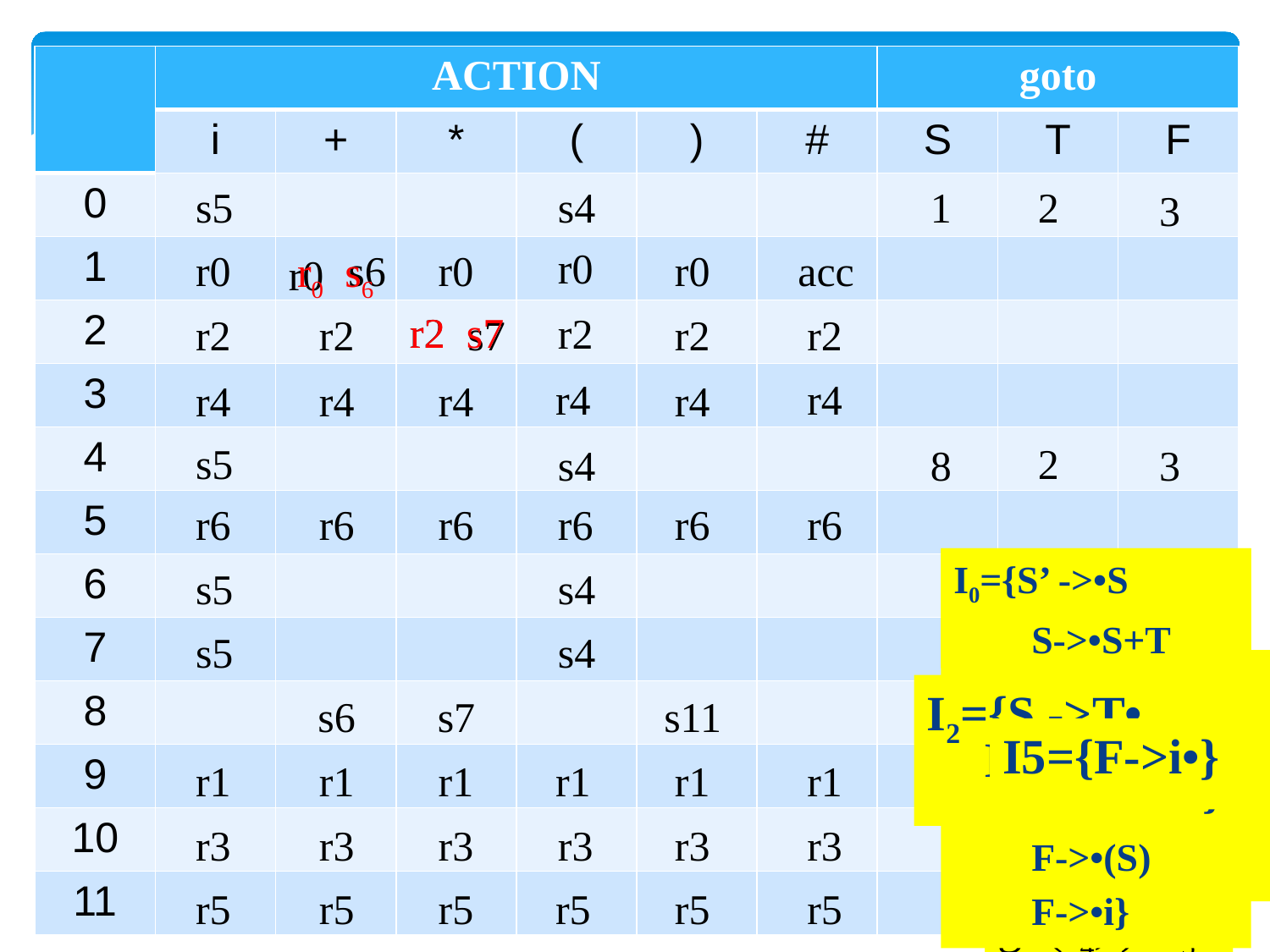

|  | ACTION |  |  |  |  |  | goto |  |  |
| --- | --- | --- | --- | --- | --- | --- | --- | --- | --- |
|  | i | + | \* | ( | ) | # | S | T | F |
| 0 |  |  |  |  |  |  |  |  |  |
| 1 |  |  |  |  |  |  |  |  |  |
| 2 |  |  |  |  |  |  |  |  |  |
| 3 |  |  |  |  |  |  |  |  |  |
| 4 |  |  |  |  |  |  |  |  |  |
| 5 |  |  |  |  |  |  |  |  |  |
| 6 |  |  |  |  |  |  |  |  |  |
| 7 |  |  |  |  |  |  |  |  |  |
| 8 |  |  |  |  |  |  |  |  |  |
| 9 |  |  |  |  |  |  |  |  |  |
| 10 |  |  |  |  |  |  |  |  |  |
| 11 |  |  |  |  |  |  |  |  |  |
2
s4
s5
1
3
r0
s6
r0
acc
r0
r0
r0  s6
r0
r2
r2  s7
r2
s7
r2
r2
r2
r2
r4
r4
r4
r4
r4
r4
s5
2
8
3
s4
r6
r6
r6
r6
r6
r6
I1={S’->S•
       S->S• +T}
I0={S’ ->•S
        S->•S+T
        S->•T
        T->•T*F
        T->•F
        F->•(S)
        F->•i}
s4
3
s5
9
go(I4,S)=I8
go(I4,T)=I2
go(I4,F)=I3
go(I4,()=I4
go(I4,i)=I5
go(I1,+)=I6
go(I2,*)=I7
go(I0,S)=I1
go(I0,T)=I2
go(I0,F)=I3
 go(I0,()=I4
go(I0,i)=I5
go(I6,T)=I9
go(I6,F)=I3
go(I6,()=I4
go(I6,i)=I5
s5
s4
10
go(I8,))=I11
go(I8,+)=I6
go(I9,*)=I7
I2={S ->T•
        T->T•*F}
s7
s6
s11
go(I7,F)=I10
go(I7,()=I4
go(I7,i)=I5
I5={F->i•}
I3={T->F•}
r1
r1
r1
r1
r1
r1
r3
r3
r3
r3
r3
r3
信息与软件工程学院
84
邓伏虎
r5
r5
r5
r5
r5
r5